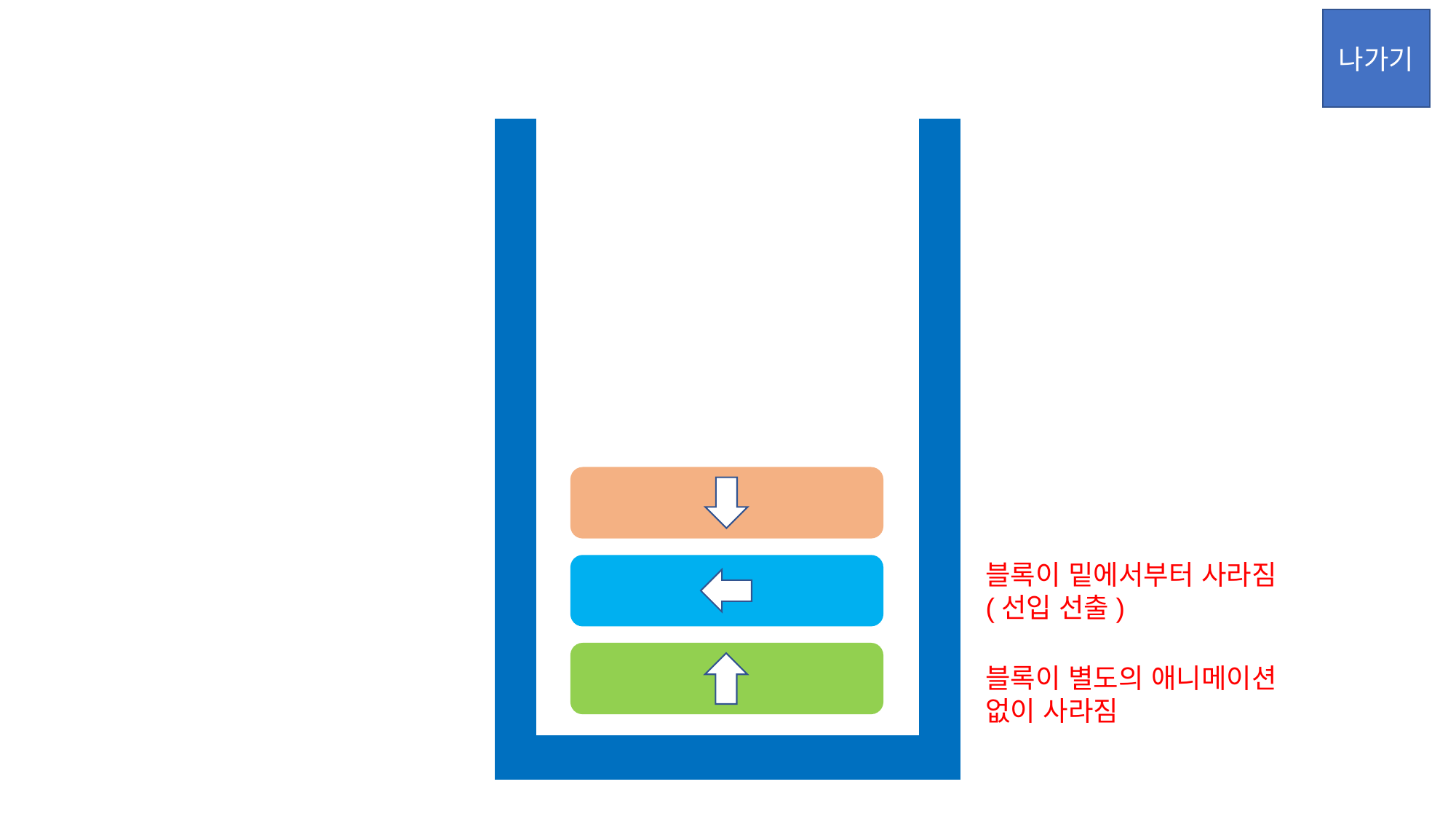

나가기

블록이 밑에서부터 사라짐(선입 선출)

블록이 별도의 애니메이션 없이 사라짐